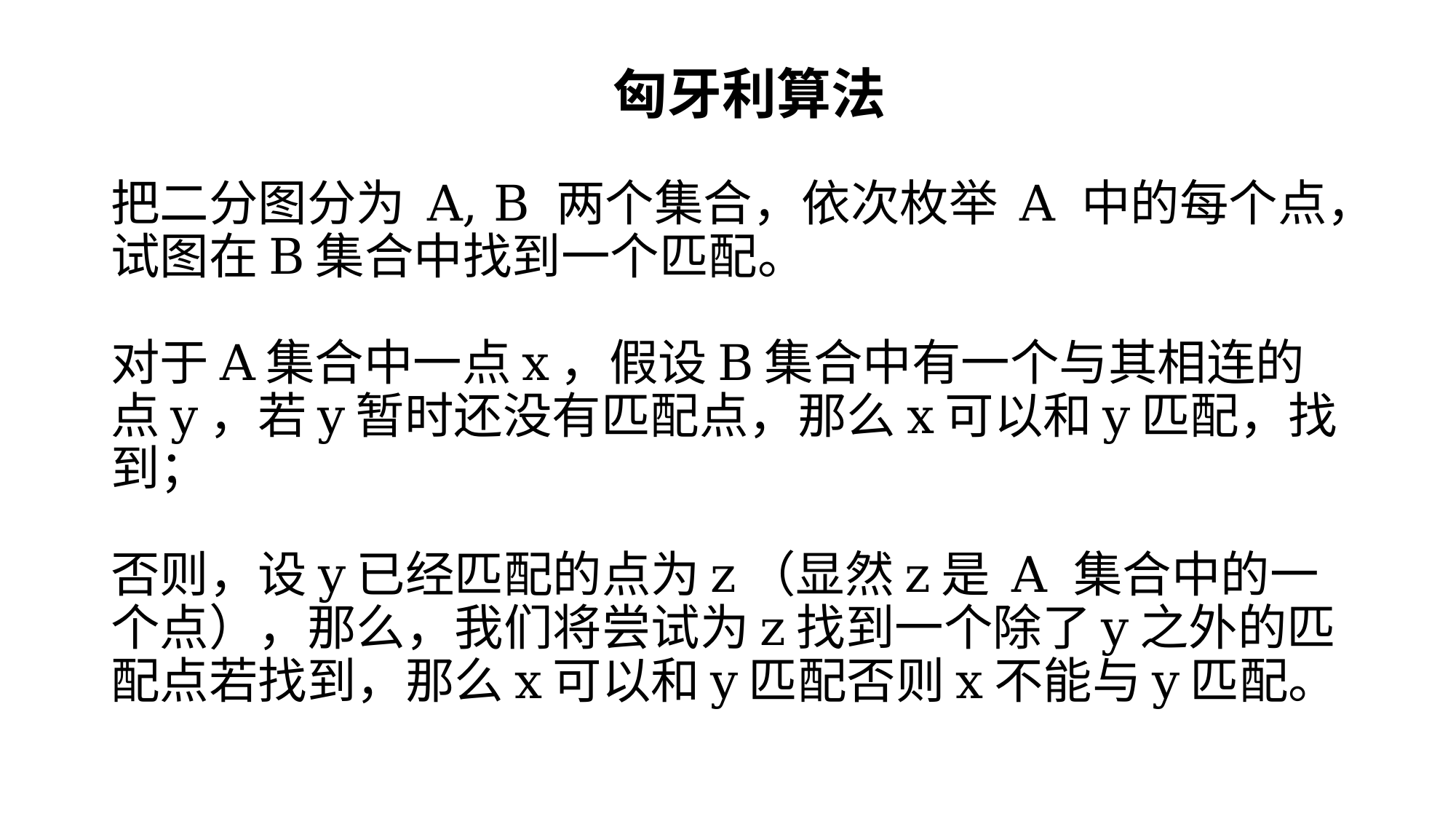

# 匈牙利算法 把二分图分为 A, B 两个集合，依次枚举 A 中的每个点，试图在B集合中找到一个匹配。 对于A集合中一点x，假设B集合中有一个与其相连的点y，若y暂时还没有匹配点，那么x可以和y匹配，找到； 否则，设y已经匹配的点为z（显然z是 A 集合中的一个点），那么，我们将尝试为z找到一个除了y之外的匹配点若找到，那么x可以和y匹配否则x不能与y匹配。